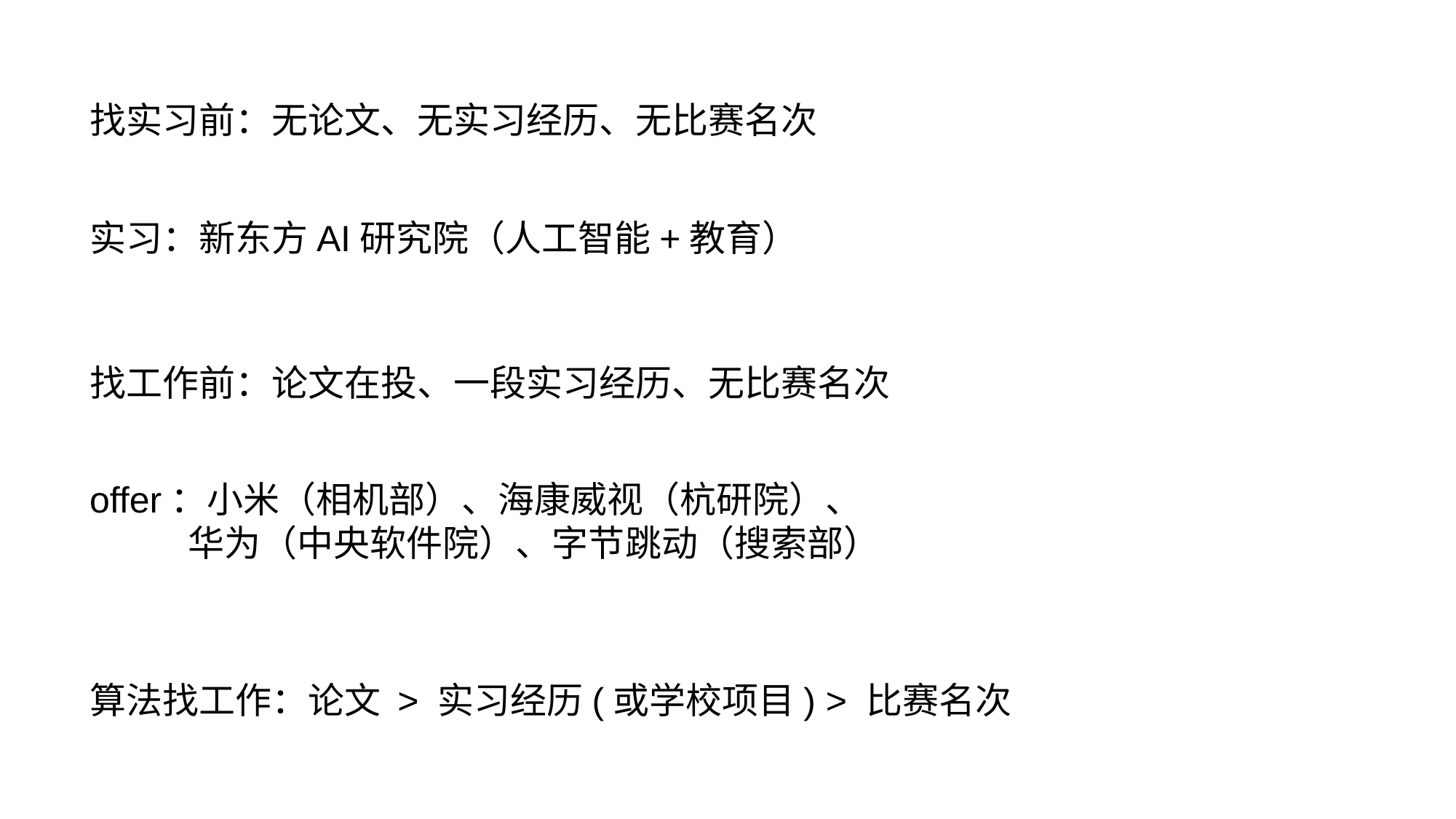

找实习前：无论文、无实习经历、无比赛名次
实习：新东方AI研究院（人工智能+教育）
找工作前：论文在投、一段实习经历、无比赛名次
offer：小米（相机部）、海康威视（杭研院）、
           华为（中央软件院）、字节跳动（搜索部）
算法找工作：论文 > 实习经历(或学校项目) > 比赛名次